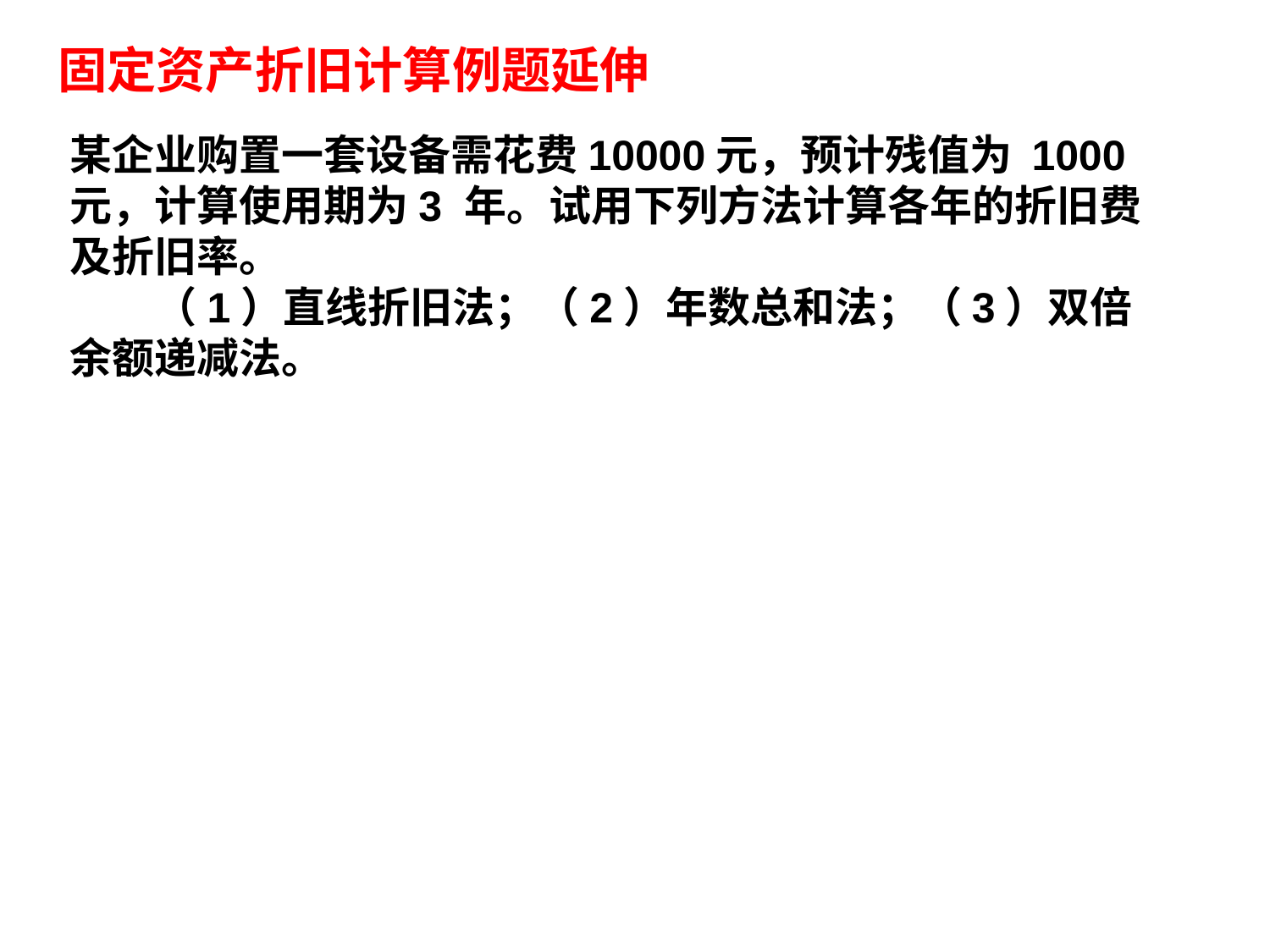

固定资产折旧计算例题延伸
某企业购置一套设备需花费10000元，预计残值为 1000元，计算使用期为3 年。试用下列方法计算各年的折旧费及折旧率。
　　（1）直线折旧法；（2）年数总和法；（3）双倍余额递减法。